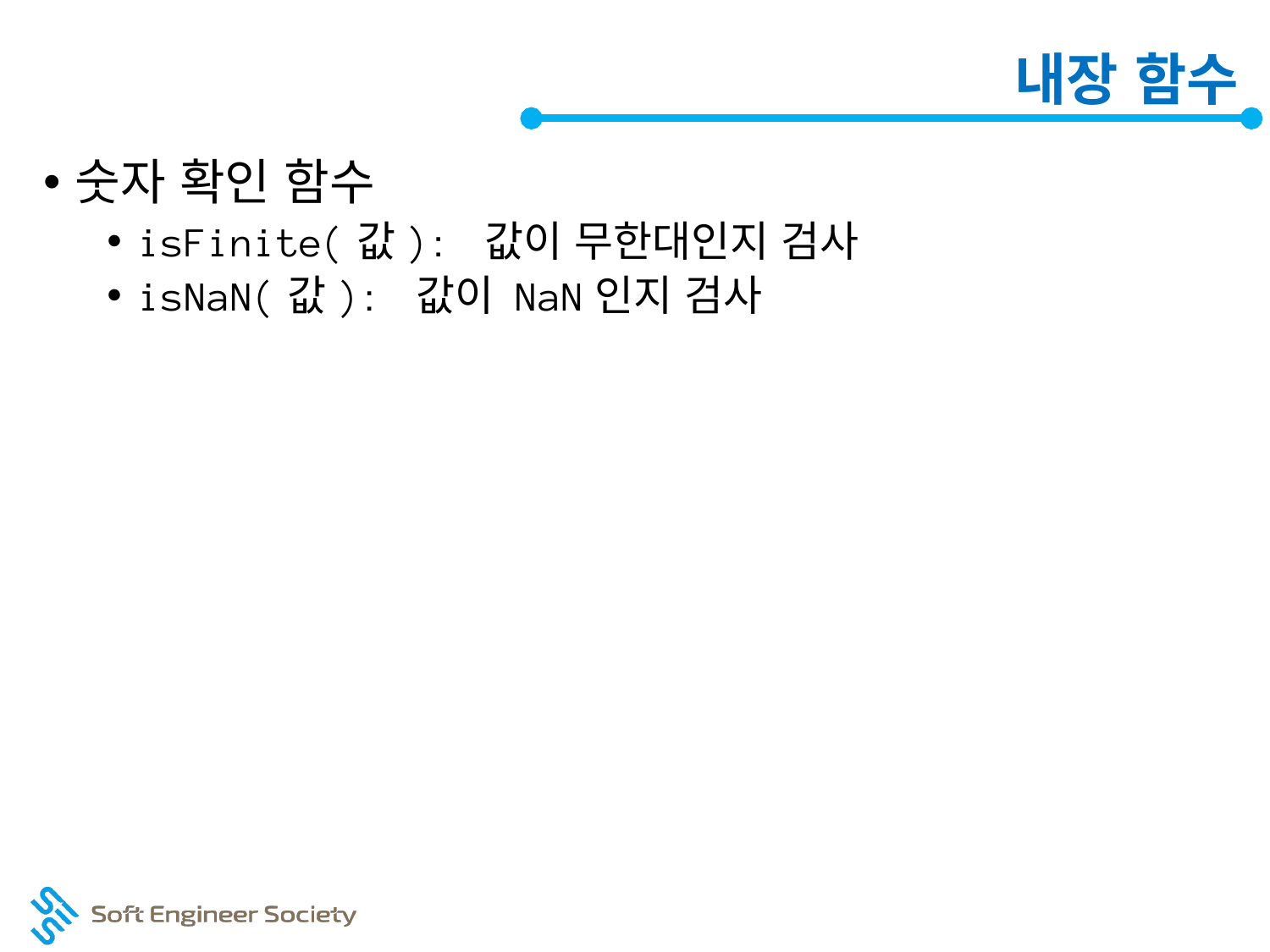

# 내장 함수
숫자 확인 함수
isFinite(값): 값이 무한대인지 검사
isNaN(값): 값이 NaN인지 검사